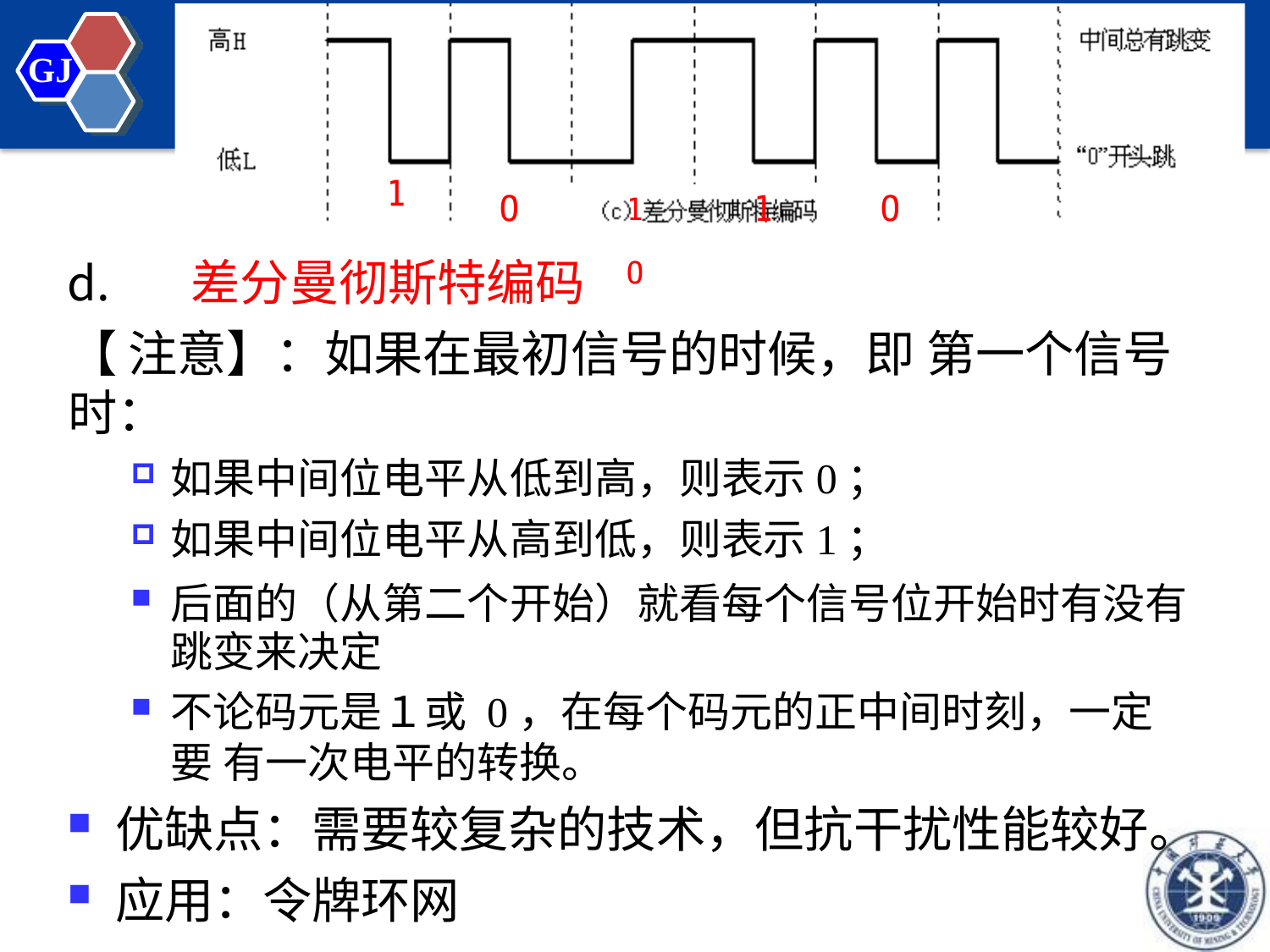

GJ
0	1	1	0	0
1
差分曼彻斯特编码
【 注意】：如果在最初信号的时候，即 第一个信号 时：
如果中间位电平从低到高，则表示0；
如果中间位电平从高到低，则表示1；
后面的（从第二个开始）就看每个信号位开始时有没有 跳变来决定
不论码元是１或 0，在每个码元的正中间时刻，一定要 有一次电平的转换。
优缺点：需要较复杂的技术，但抗干扰性能较好。
应用：令牌环网